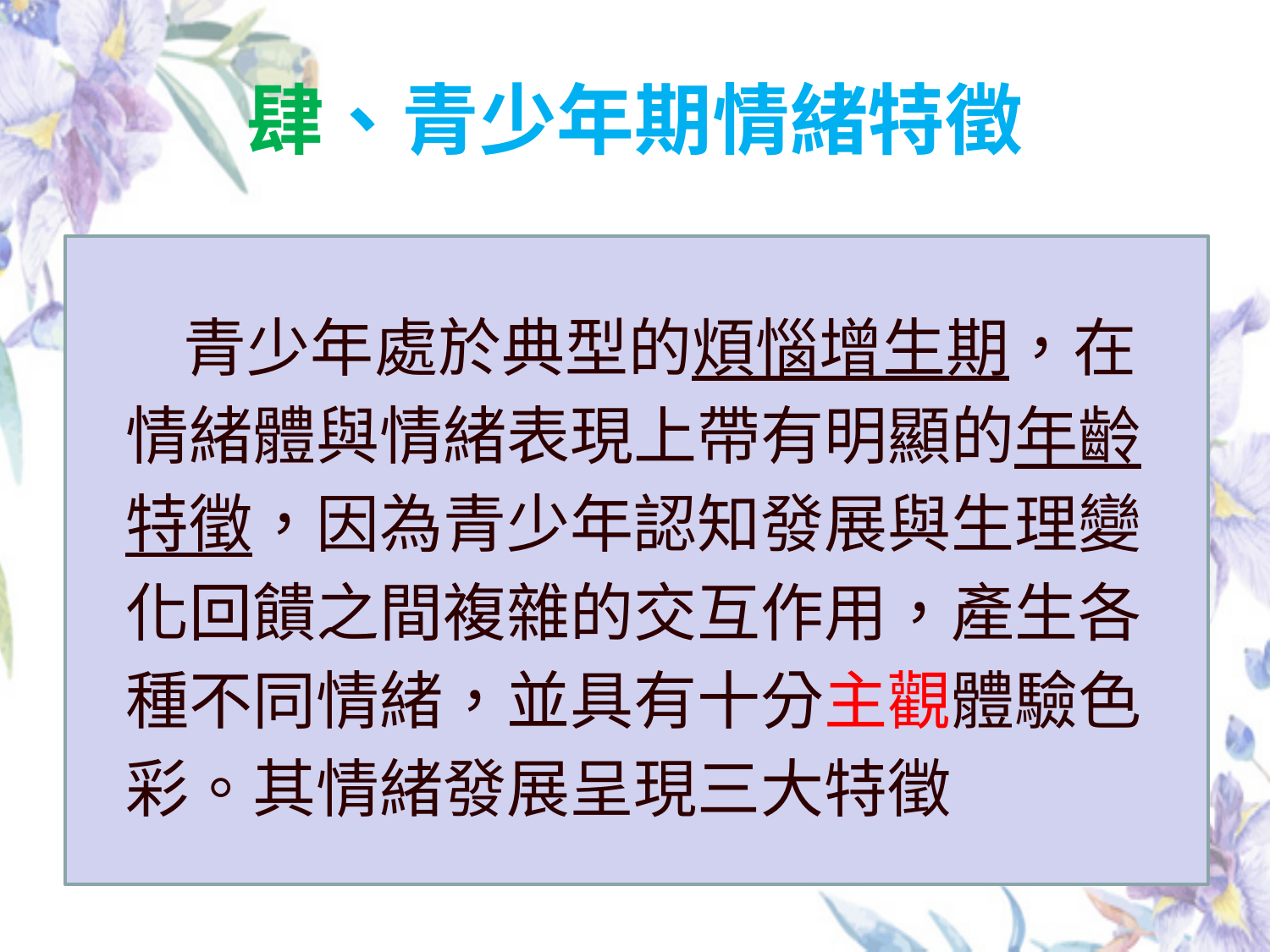

# 肆、青少年期情緒特徵
　   青少年處於典型的煩惱增生期，在情緒體與情緒表現上帶有明顯的年齡特徵，因為青少年認知發展與生理變化回饋之間複雜的交互作用，產生各種不同情緒，並具有十分主觀體驗色彩。其情緒發展呈現三大特徵